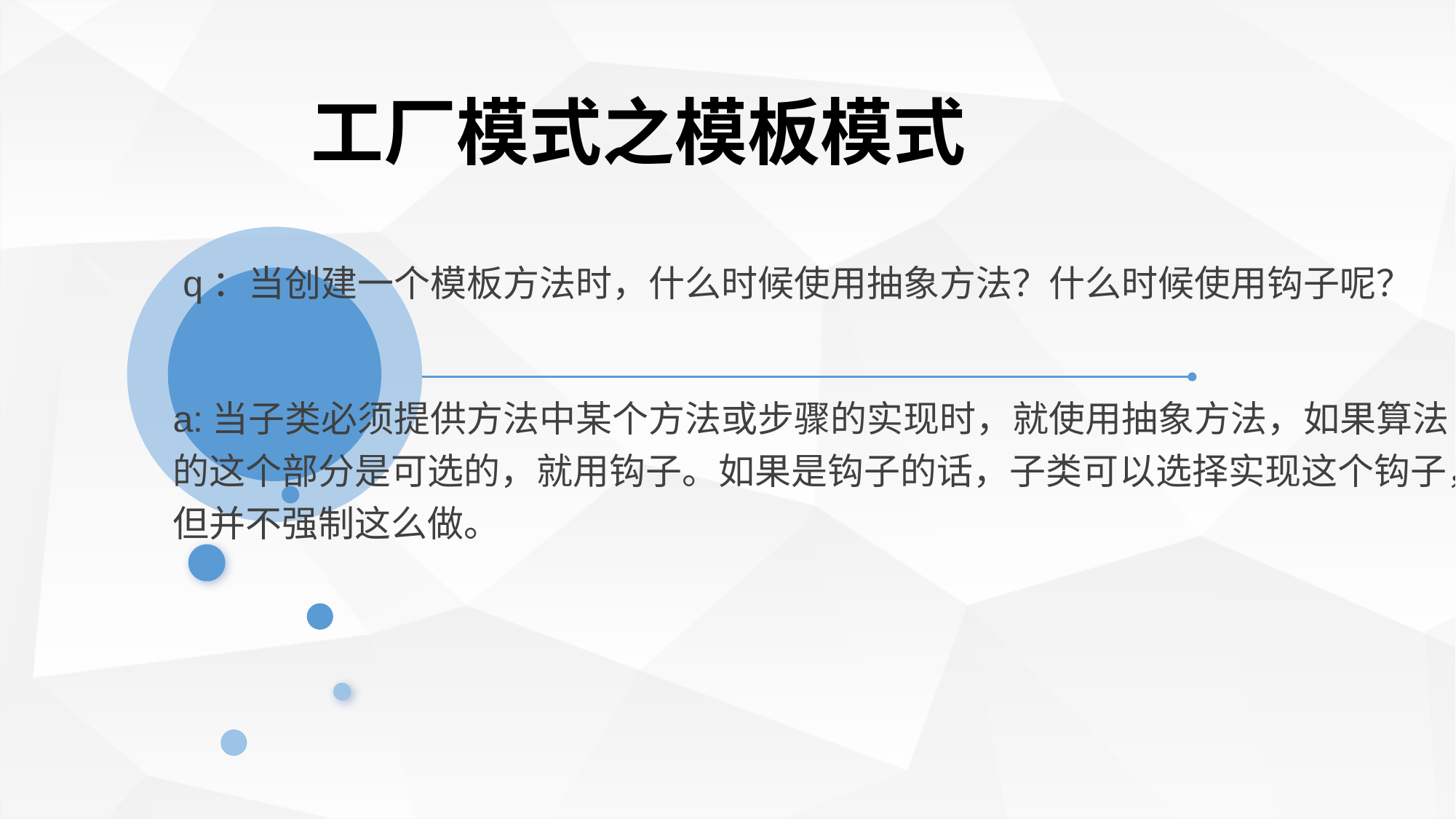

# 工厂模式之模板模式

 q：当创建一个模板方法时，什么时候使用抽象方法？什么时候使用钩子呢？

a:当子类必须提供方法中某个方法或步骤的实现时，就使用抽象方法，如果算法的这个部分是可选的，就用钩子。如果是钩子的话，子类可以选择实现这个钩子，但并不强制这么做。